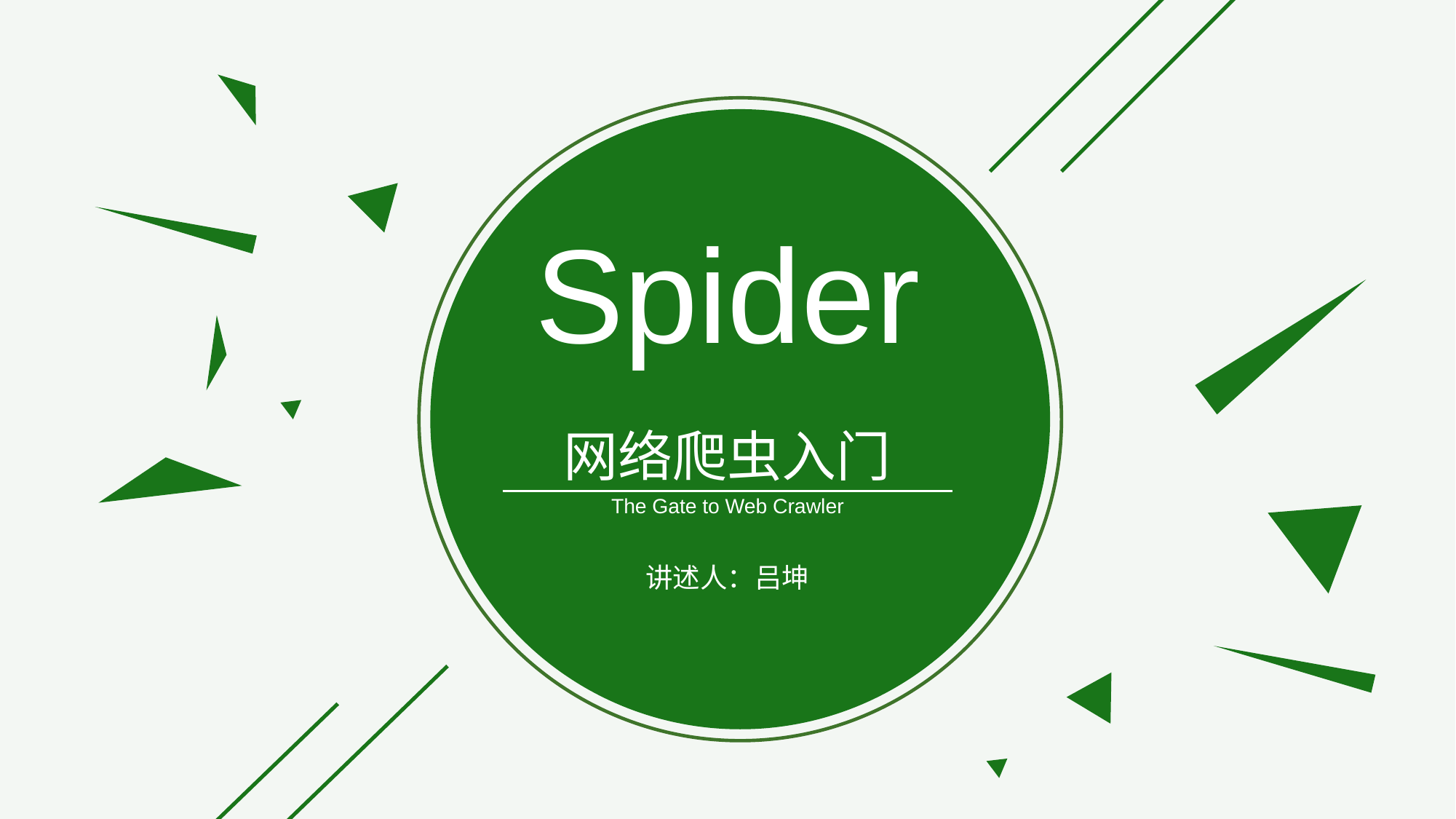

Spider

网络爬虫入门

The Gate to Web Crawler

讲述人：吕坤